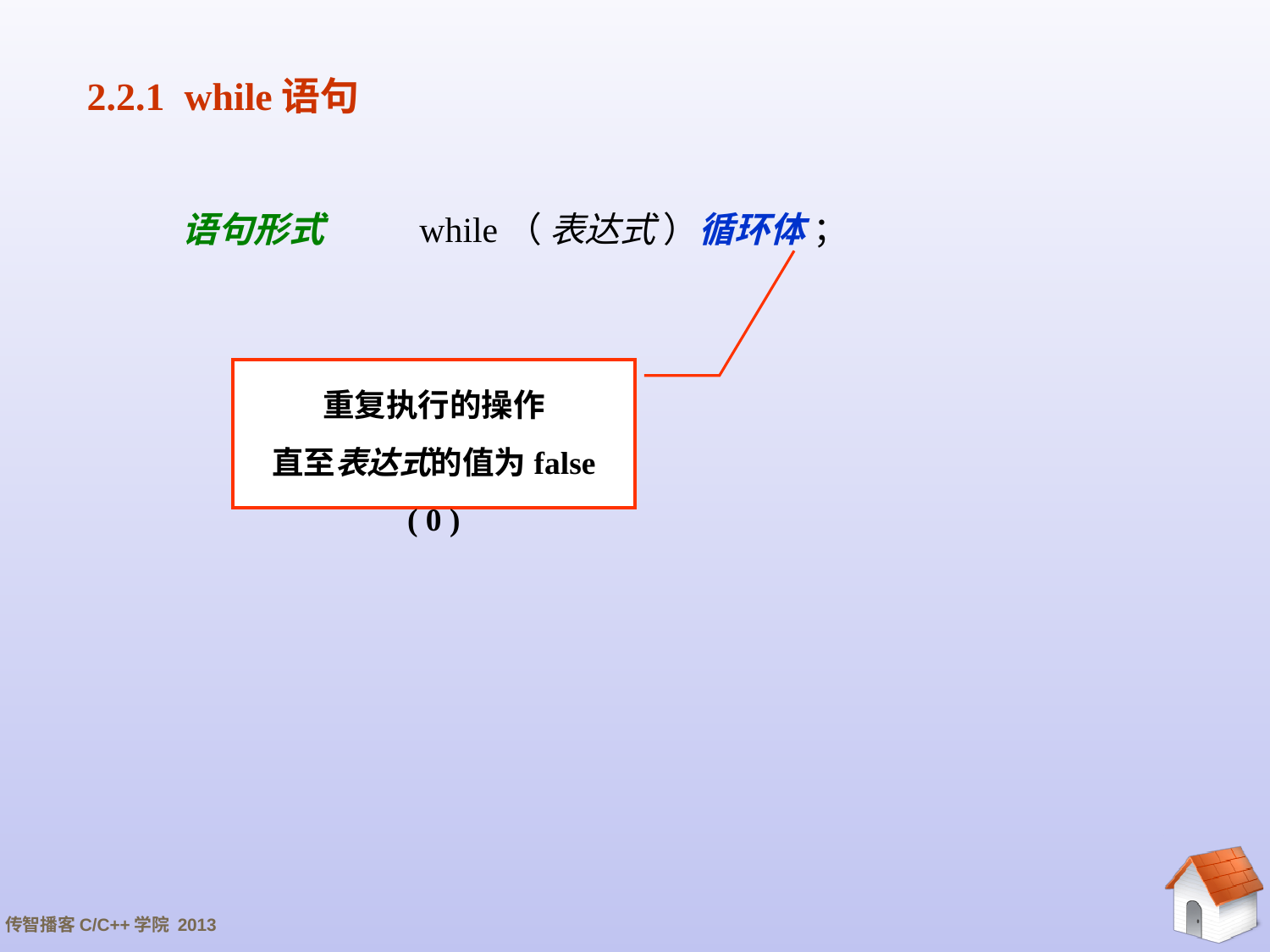

# 2.2.1  while语句
语句形式
while（ 表达式 ）循环体 ；
重复执行的操作
直至表达式的值为false ( 0 )